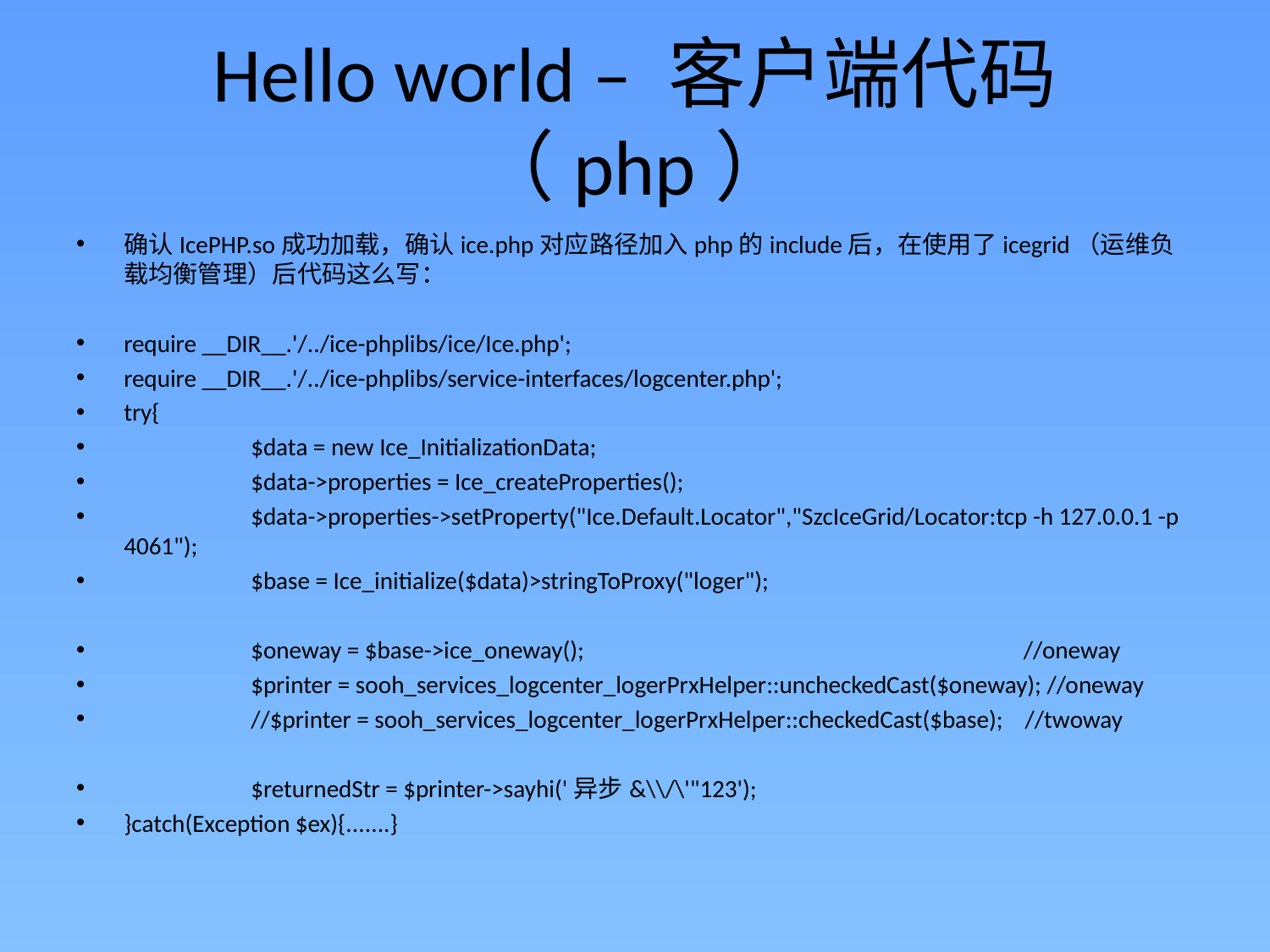

# Hello world – 客户端代码（php）
确认IcePHP.so成功加载，确认ice.php对应路径加入php的include后，在使用了icegrid（运维负载均衡管理）后代码这么写：

require __DIR__.'/../ice-phplibs/ice/Ice.php';
require __DIR__.'/../ice-phplibs/service-interfaces/logcenter.php';
try{
	$data = new Ice_InitializationData;
	$data->properties = Ice_createProperties();
	$data->properties->setProperty("Ice.Default.Locator","SzcIceGrid/Locator:tcp -h 127.0.0.1 -p 4061");
	$base = Ice_initialize($data)>stringToProxy("loger");

	$oneway = $base->ice_oneway();                                                                                //oneway
	$printer = sooh_services_logcenter_logerPrxHelper::uncheckedCast($oneway); //oneway
	//$printer = sooh_services_logcenter_logerPrxHelper::checkedCast($base);    //twoway

	$returnedStr = $printer->sayhi('异步&\\/\'"123');
}catch(Exception $ex){.......}